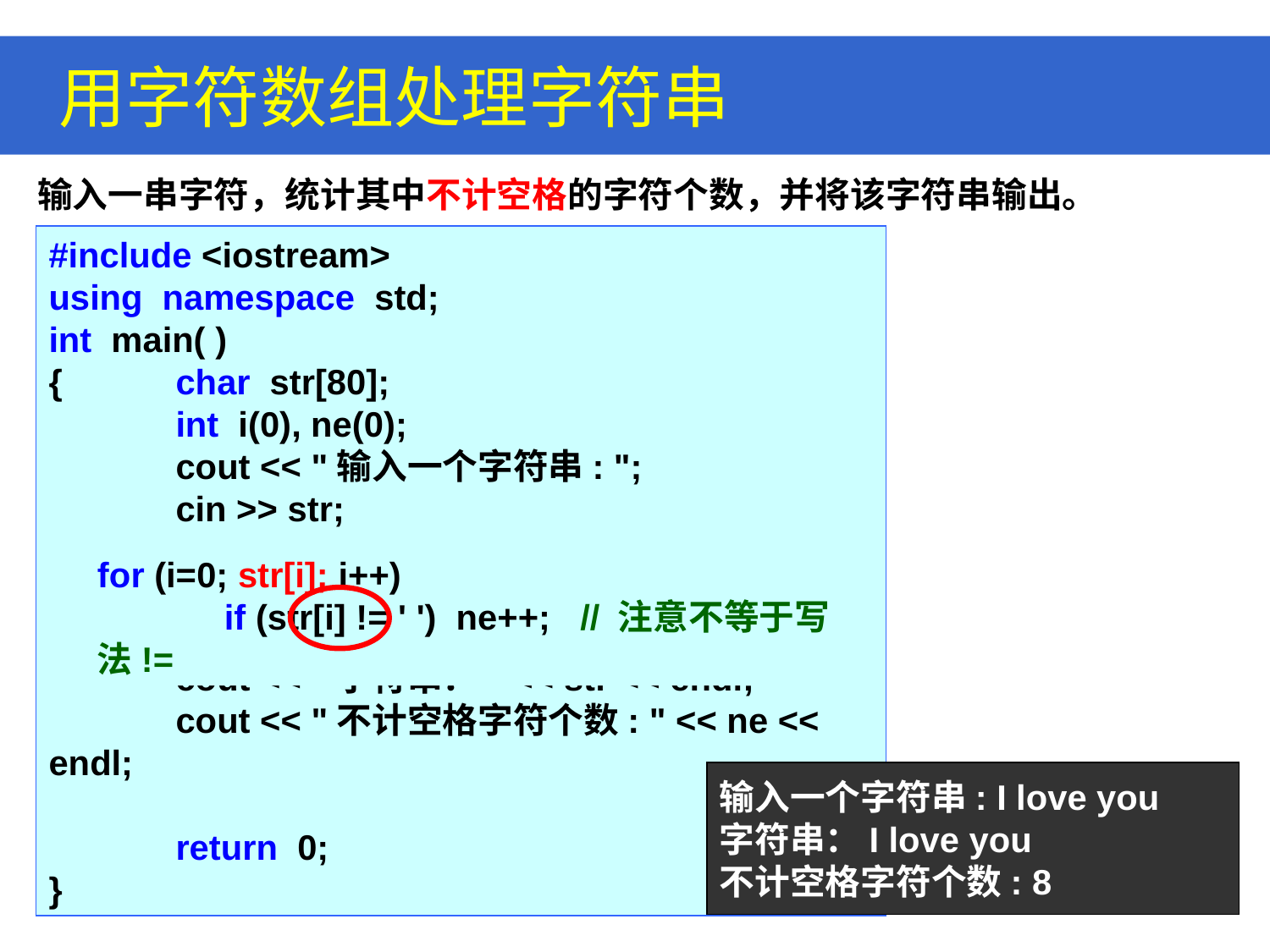

# 用字符数组处理字符串
输入一串字符，统计其中不计空格的字符个数，并将该字符串输出。
#include <iostream>
using  namespace  std;
int  main( )
{	char  str[80];
	int  i(0), ne(0);
	cout << "输入一个字符串: ";
	cin >> str;

	cout << "字符串：" << str << endl;
	cout << "不计空格字符个数: " << ne << endl;

	return  0;
}
for (i=0; str[i]; i++)
	if (str[i] != ' ')  ne++;   // 注意不等于写法!=

输入一个字符串: I love you
字符串：I love you
不计空格字符个数: 8